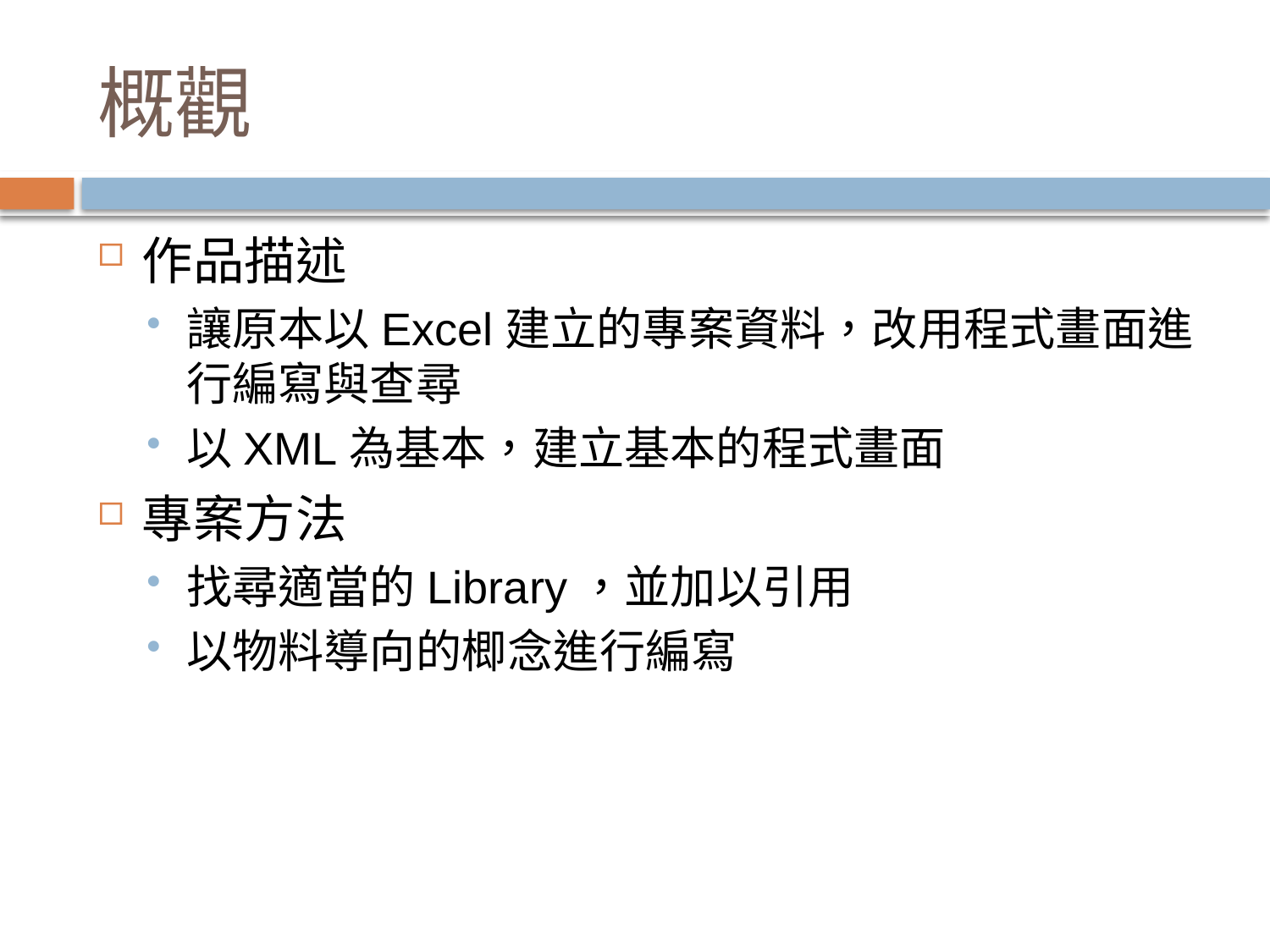

# 概觀
作品描述
讓原本以Excel建立的專案資料，改用程式畫面進行編寫與查尋
以XML為基本，建立基本的程式畫面
專案方法
找尋適當的Library，並加以引用
以物料導向的楖念進行編寫